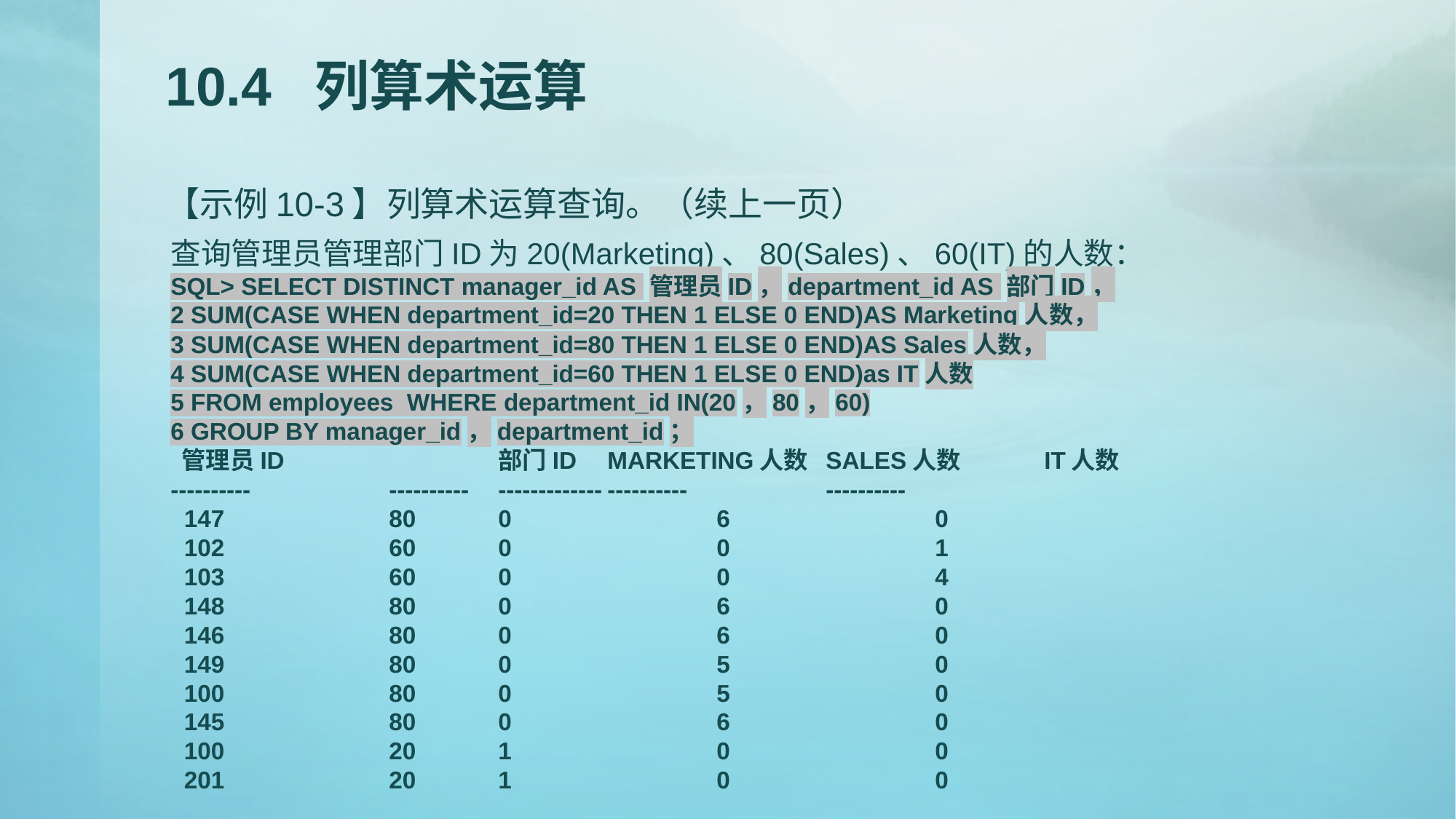

# 10.4  列算术运算
【示例10-3】列算术运算查询。（续上一页）
查询管理员管理部门ID为20(Marketing)、80(Sales)、60(IT)的人数：
SQL> SELECT DISTINCT manager_id AS 管理员ID，department_id AS 部门ID，
2 SUM(CASE WHEN department_id=20 THEN 1 ELSE 0 END)AS Marketing人数，
3 SUM(CASE WHEN department_id=80 THEN 1 ELSE 0 END)AS Sales人数，
4 SUM(CASE WHEN department_id=60 THEN 1 ELSE 0 END)as IT人数
5 FROM employees  WHERE department_id IN(20，80，60)
6 GROUP BY manager_id，department_id；
 管理员ID		部门ID	MARKETING人数	SALES人数	IT人数
----------		----------	-------------	----------		----------
  147		80	0		6		0
  102		60	0		0		1
  103		60	0		0		4
  148		80	0		6		0
  146		80	0		6		0
  149		80	0		5		0
  100		80	0		5		0
  145		80	0		6		0
  100		20	1		0		0
  201		20	1		0		0